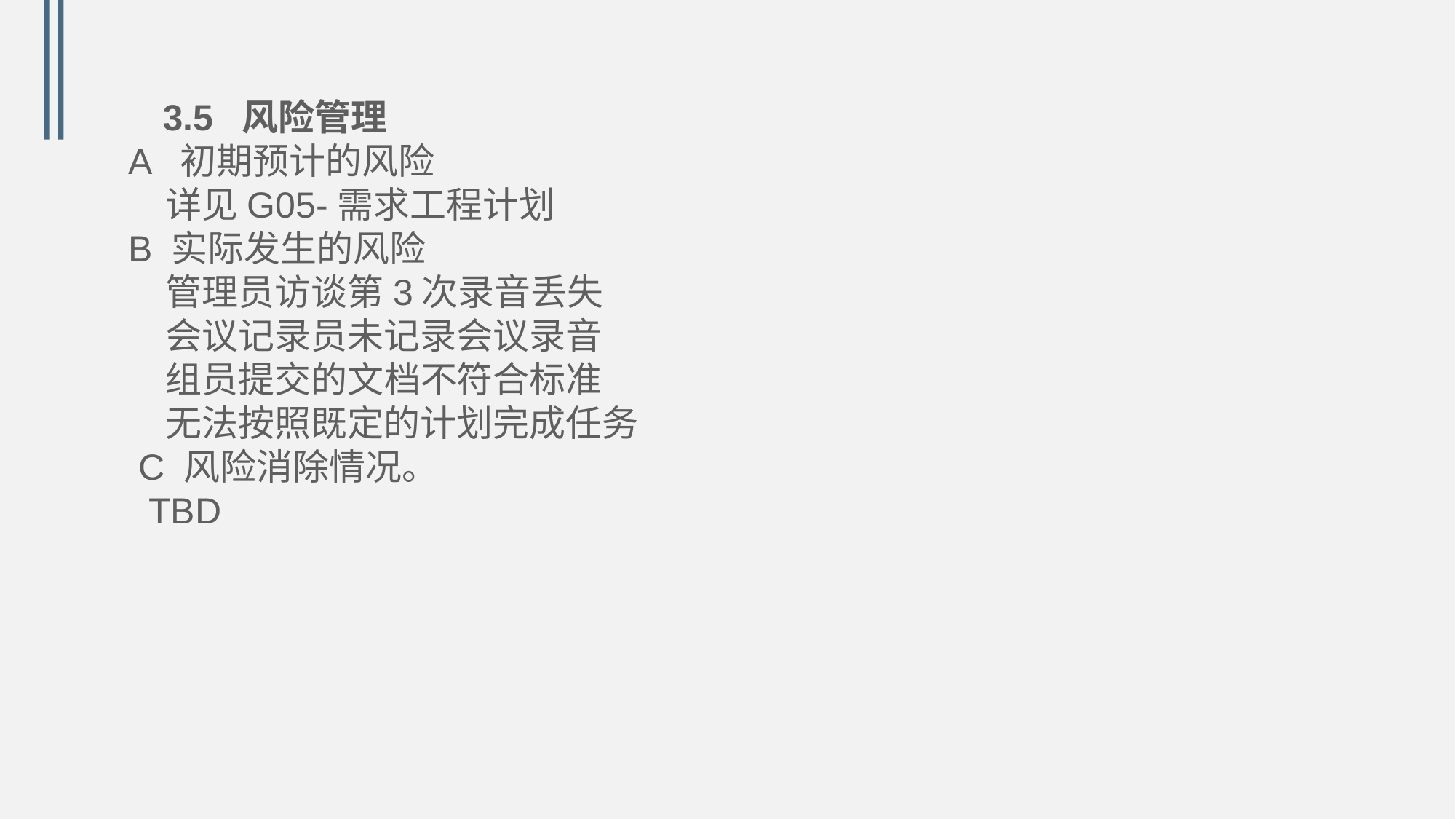

3.5  风险管理
  A  初期预计的风险
      详见G05-需求工程计划
  B 实际发生的风险
      管理员访谈第3次录音丢失
      会议记录员未记录会议录音
      组员提交的文档不符合标准
      无法按照既定的计划完成任务
   C 风险消除情况。
    TBD